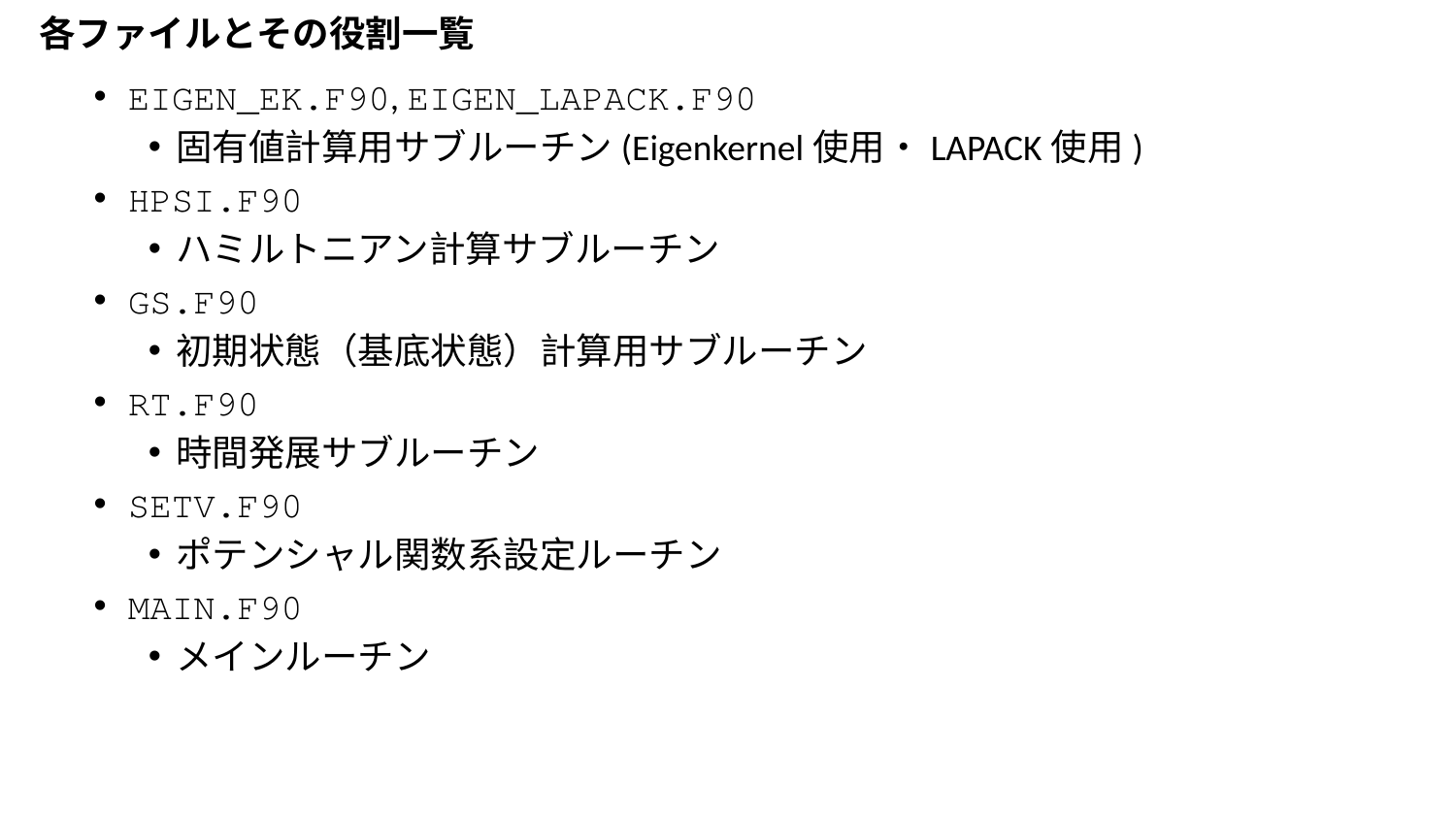

# 各ファイルとその役割一覧
EIGEN_EK.F90, EIGEN_LAPACK.F90
固有値計算用サブルーチン(Eigenkernel使用・LAPACK使用)
HPSI.F90
ハミルトニアン計算サブルーチン
GS.F90
初期状態（基底状態）計算用サブルーチン
RT.F90
時間発展サブルーチン
SETV.F90
ポテンシャル関数系設定ルーチン
MAIN.F90
メインルーチン